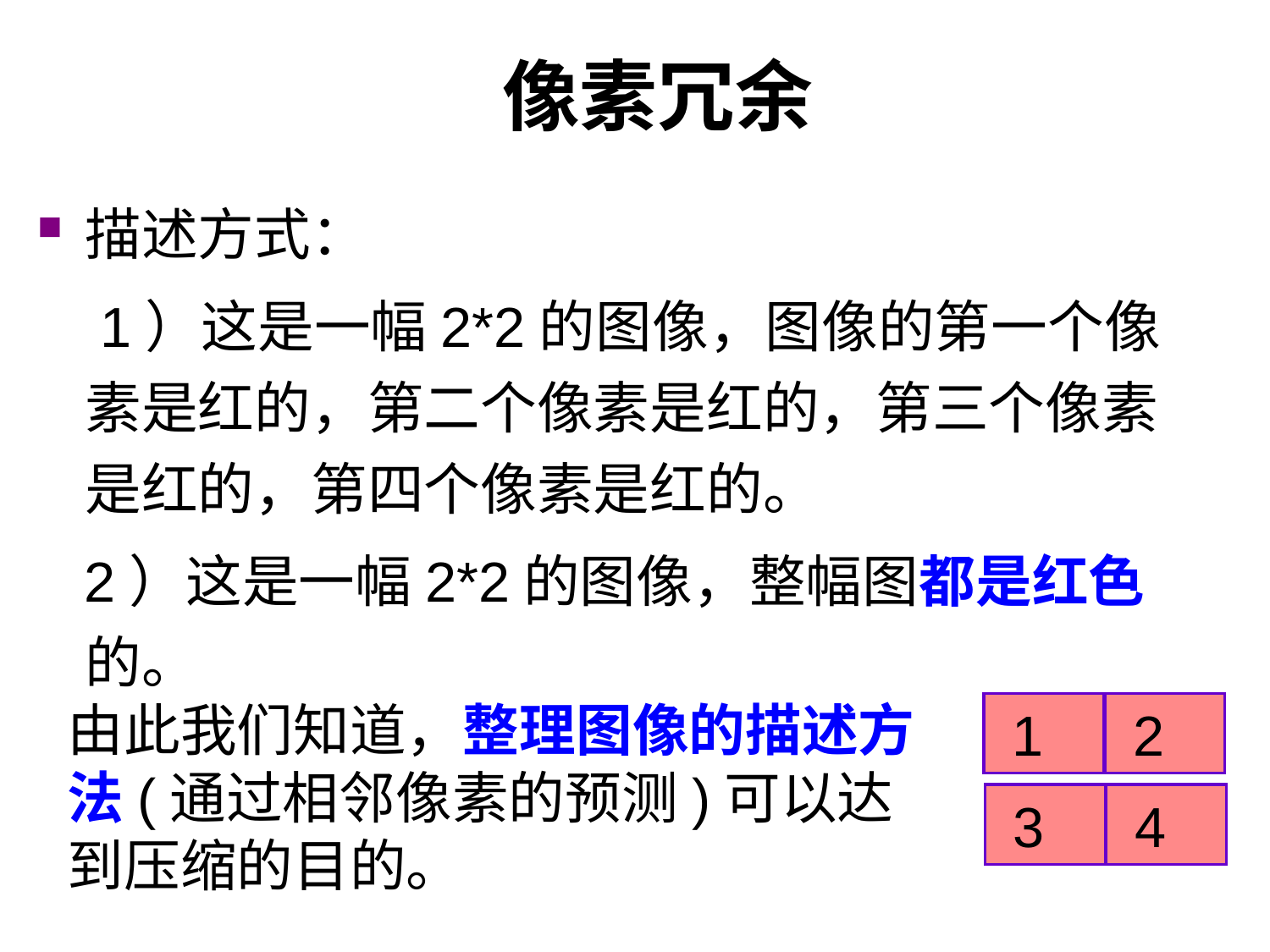

# 像素冗余
描述方式：
    1）这是一幅2*2的图像，图像的第一个像素是红的，第二个像素是红的，第三个像素是红的，第四个像素是红的。
   2）这是一幅2*2的图像，整幅图都是红色的。
由此我们知道，整理图像的描述方法(通过相邻像素的预测)可以达到压缩的目的。
 1
 2
 3
 4